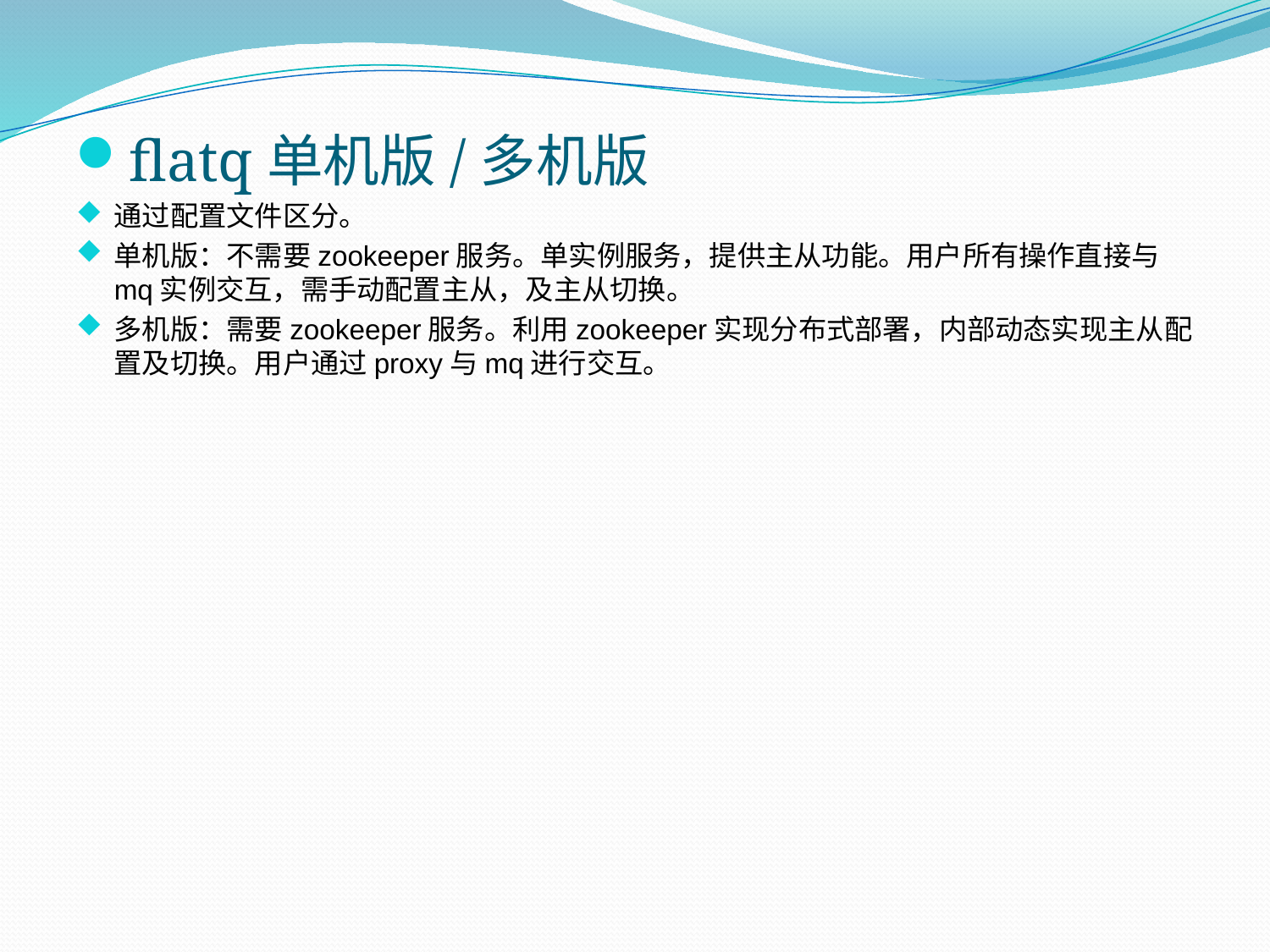

flatq单机版/多机版
通过配置文件区分。
单机版：不需要zookeeper服务。单实例服务，提供主从功能。用户所有操作直接与mq实例交互，需手动配置主从，及主从切换。
多机版：需要zookeeper服务。利用zookeeper实现分布式部署，内部动态实现主从配置及切换。用户通过proxy与mq进行交互。